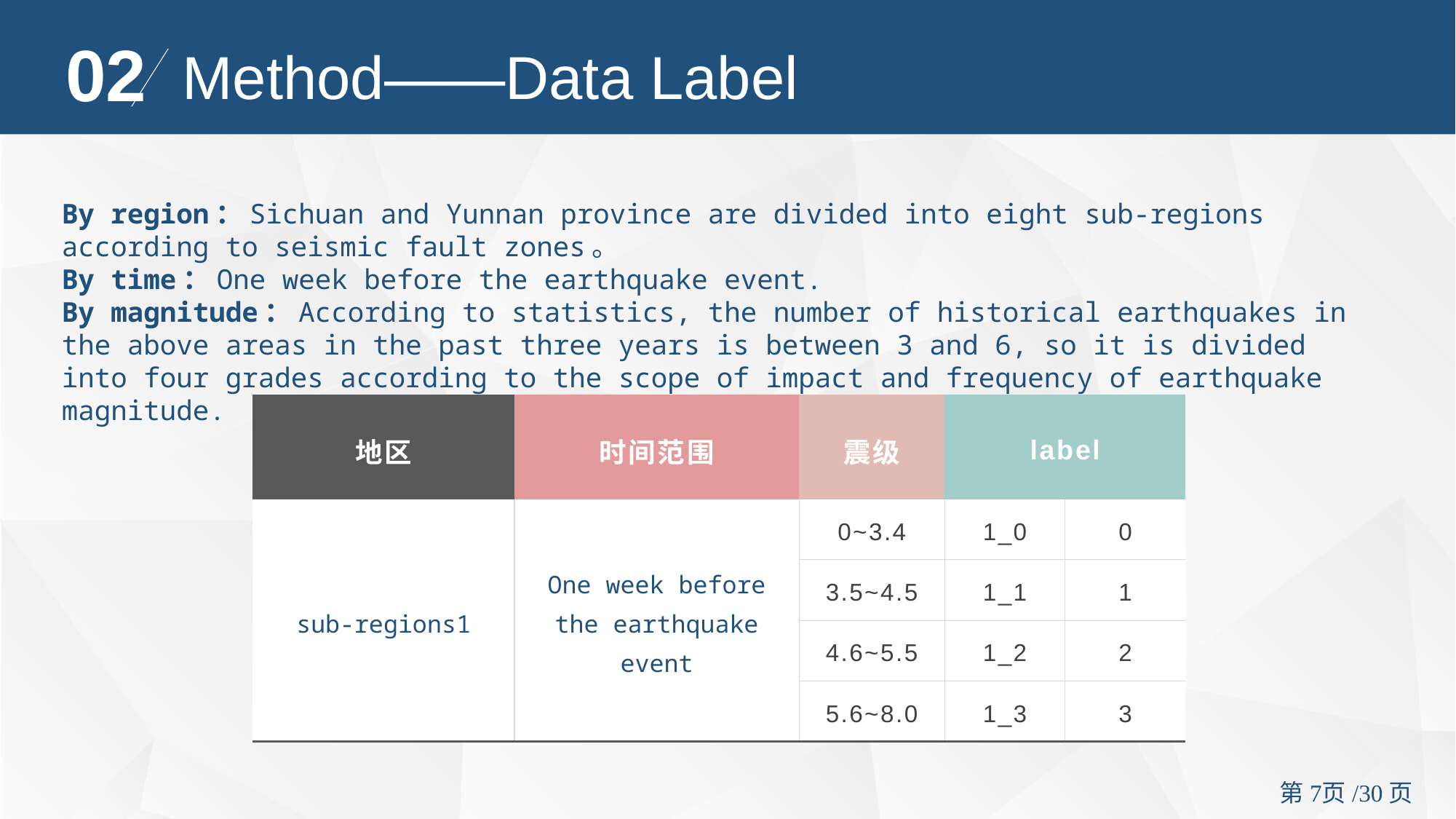

02
Method——Data Label
By region：Sichuan and Yunnan province are divided into eight sub-regions according to seismic fault zones。
By time：One week before the earthquake event.
By magnitude：According to statistics, the number of historical earthquakes in the above areas in the past three years is between 3 and 6, so it is divided into four grades according to the scope of impact and frequency of earthquake magnitude.

| 地区 | 时间范围 | 震级 | label |  |
| --- | --- | --- | --- | --- |
| sub-regions1 | One week before the earthquake event | 0~3.4 | 1\_0 | 0 |
|  |  | 3.5~4.5 | 1\_1 | 1 |
|  |  | 4.6~5.5 | 1\_2 | 2 |
|  |  | 5.6~8.0 | 1\_3 | 3 |